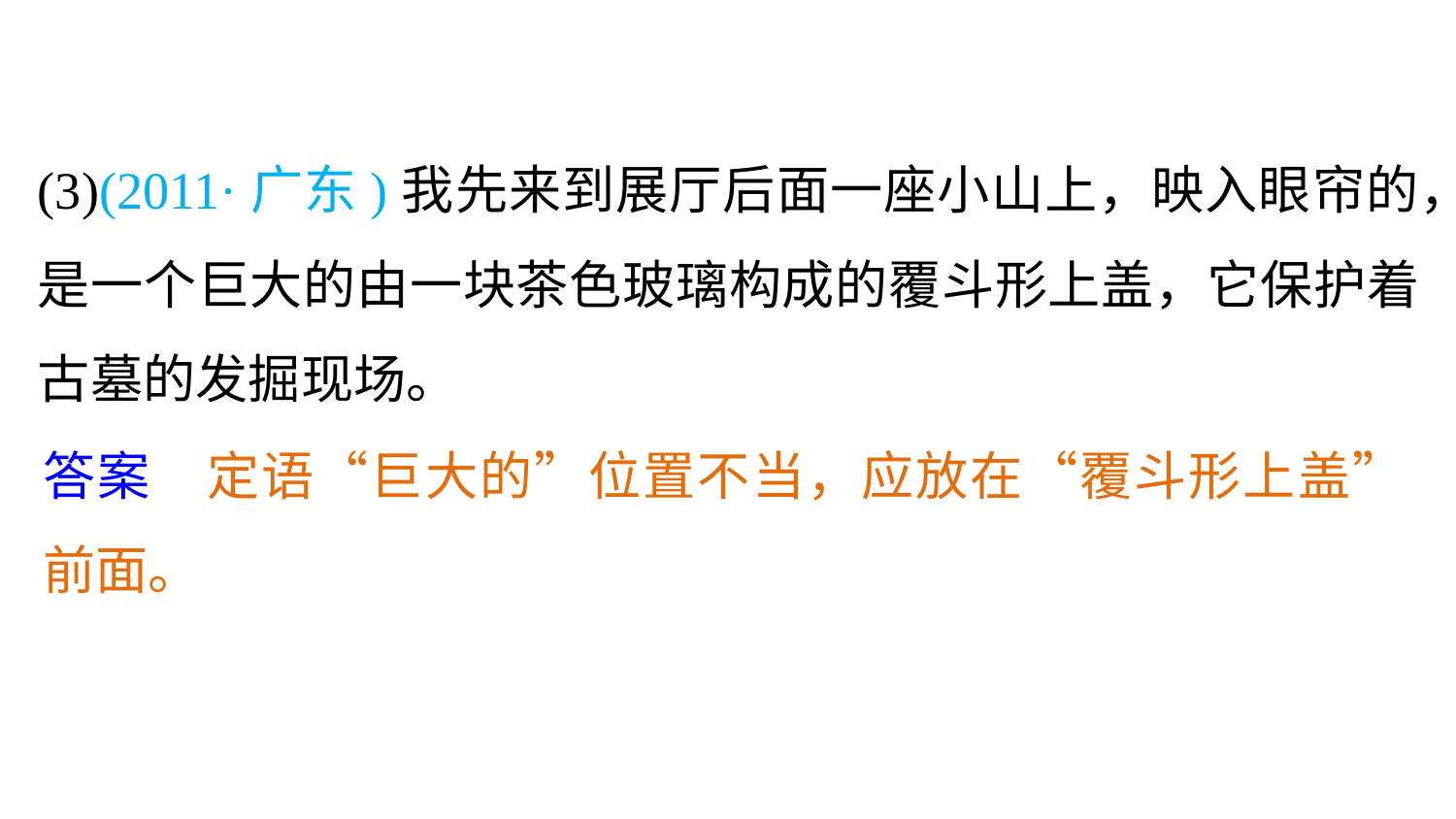

(3)(2011·广东)我先来到展厅后面一座小山上，映入眼帘的，是一个巨大的由一块茶色玻璃构成的覆斗形上盖，它保护着古墓的发掘现场。
答案　定语“巨大的”位置不当，应放在“覆斗形上盖”前面。